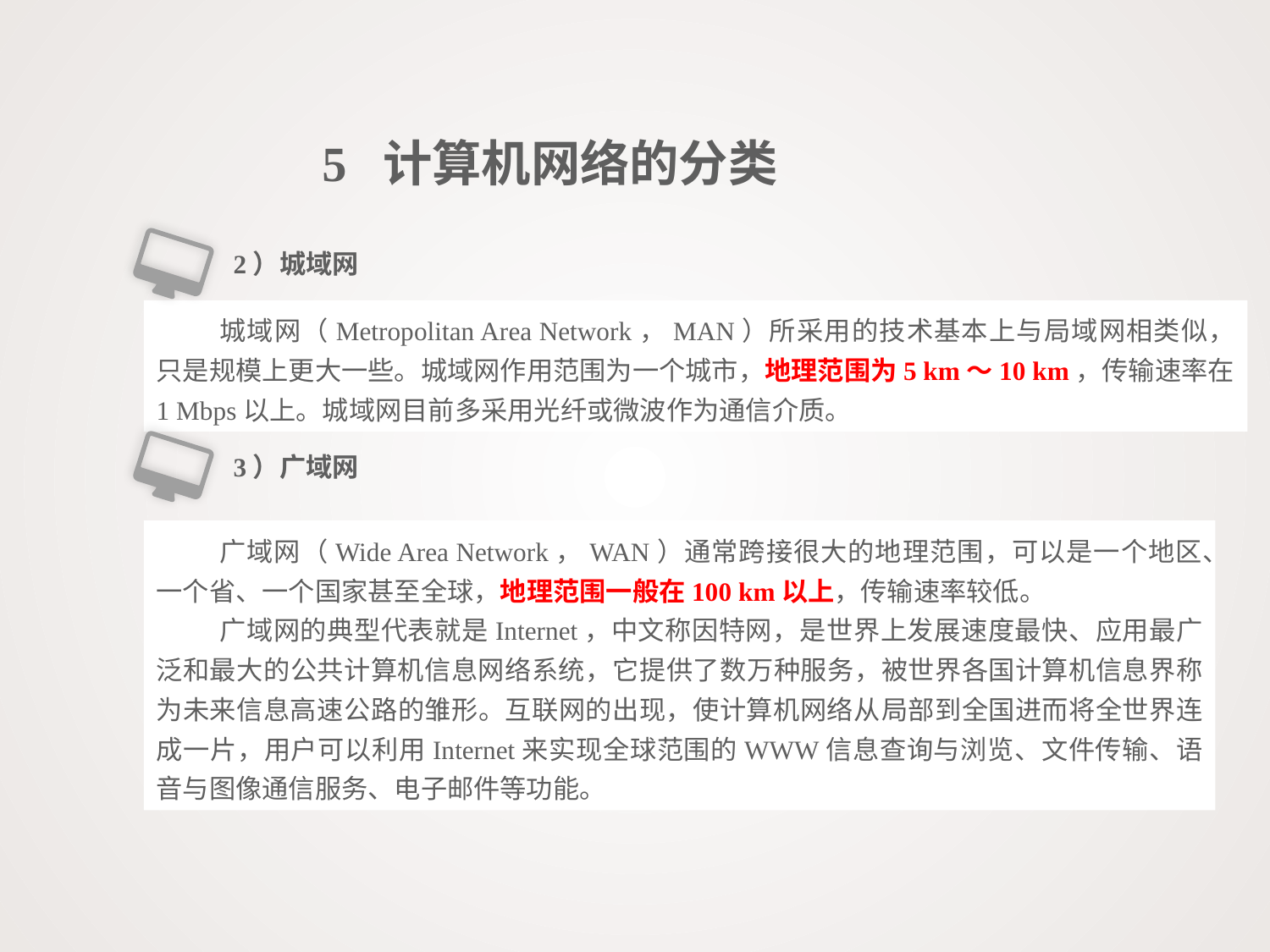

5  计算机网络的分类

2）城域网
城域网（Metropolitan Area Network，MAN）所采用的技术基本上与局域网相类似，只是规模上更大一些。城域网作用范围为一个城市，地理范围为5 km～10 km，传输速率在1 Mbps以上。城域网目前多采用光纤或微波作为通信介质。

3）广域网
广域网（Wide Area Network，WAN）通常跨接很大的地理范围，可以是一个地区、一个省、一个国家甚至全球，地理范围一般在100 km以上，传输速率较低。
广域网的典型代表就是Internet，中文称因特网，是世界上发展速度最快、应用最广泛和最大的公共计算机信息网络系统，它提供了数万种服务，被世界各国计算机信息界称为未来信息高速公路的雏形。互联网的出现，使计算机网络从局部到全国进而将全世界连成一片，用户可以利用Internet来实现全球范围的WWW信息查询与浏览、文件传输、语音与图像通信服务、电子邮件等功能。